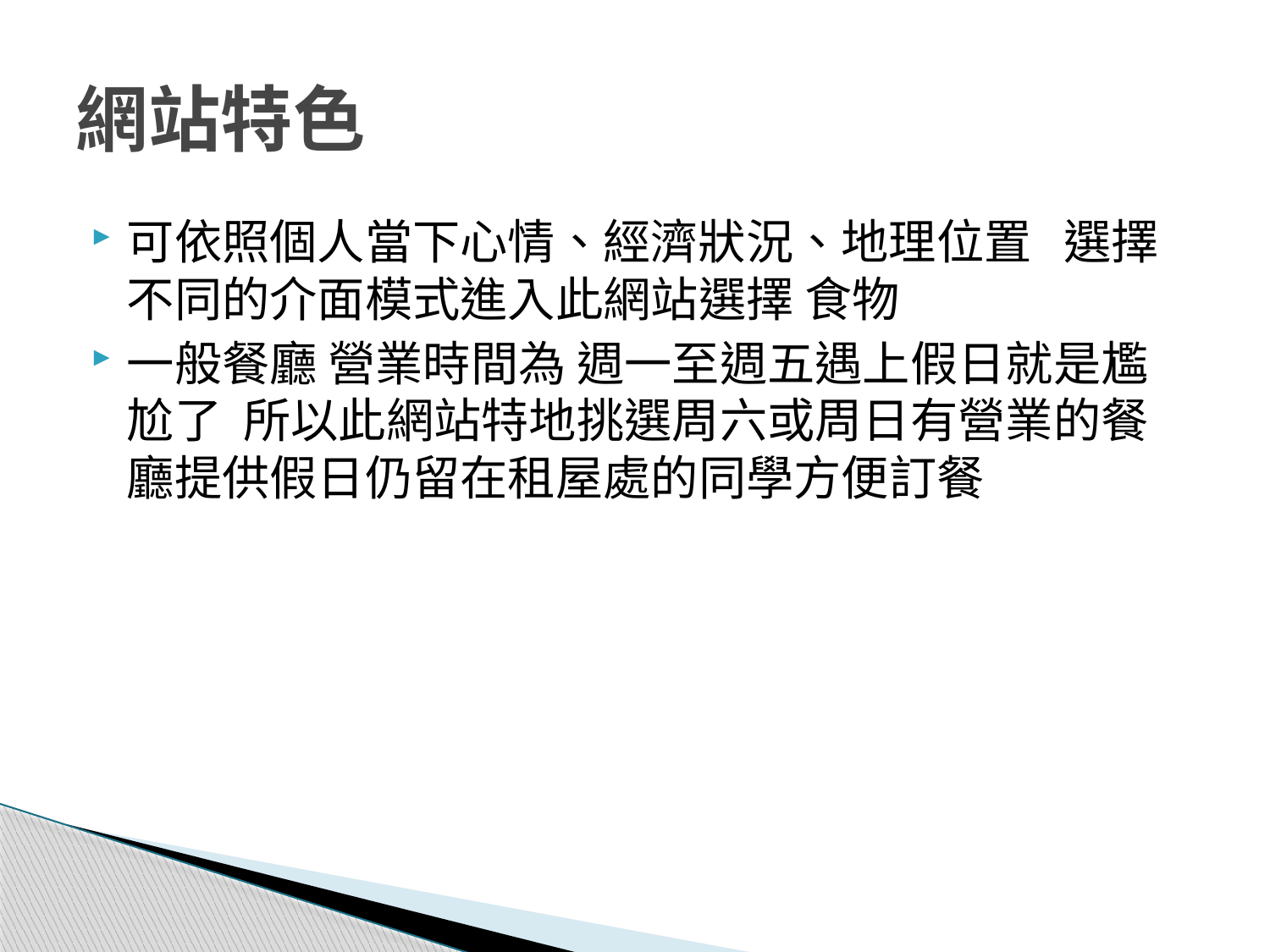

# 網站特色
可依照個人當下心情、經濟狀況、地理位置   選擇不同的介面模式進入此網站選擇 食物
一般餐廳 營業時間為 週一至週五遇上假日就是尷尬了  所以此網站特地挑選周六或周日有營業的餐廳提供假日仍留在租屋處的同學方便訂餐